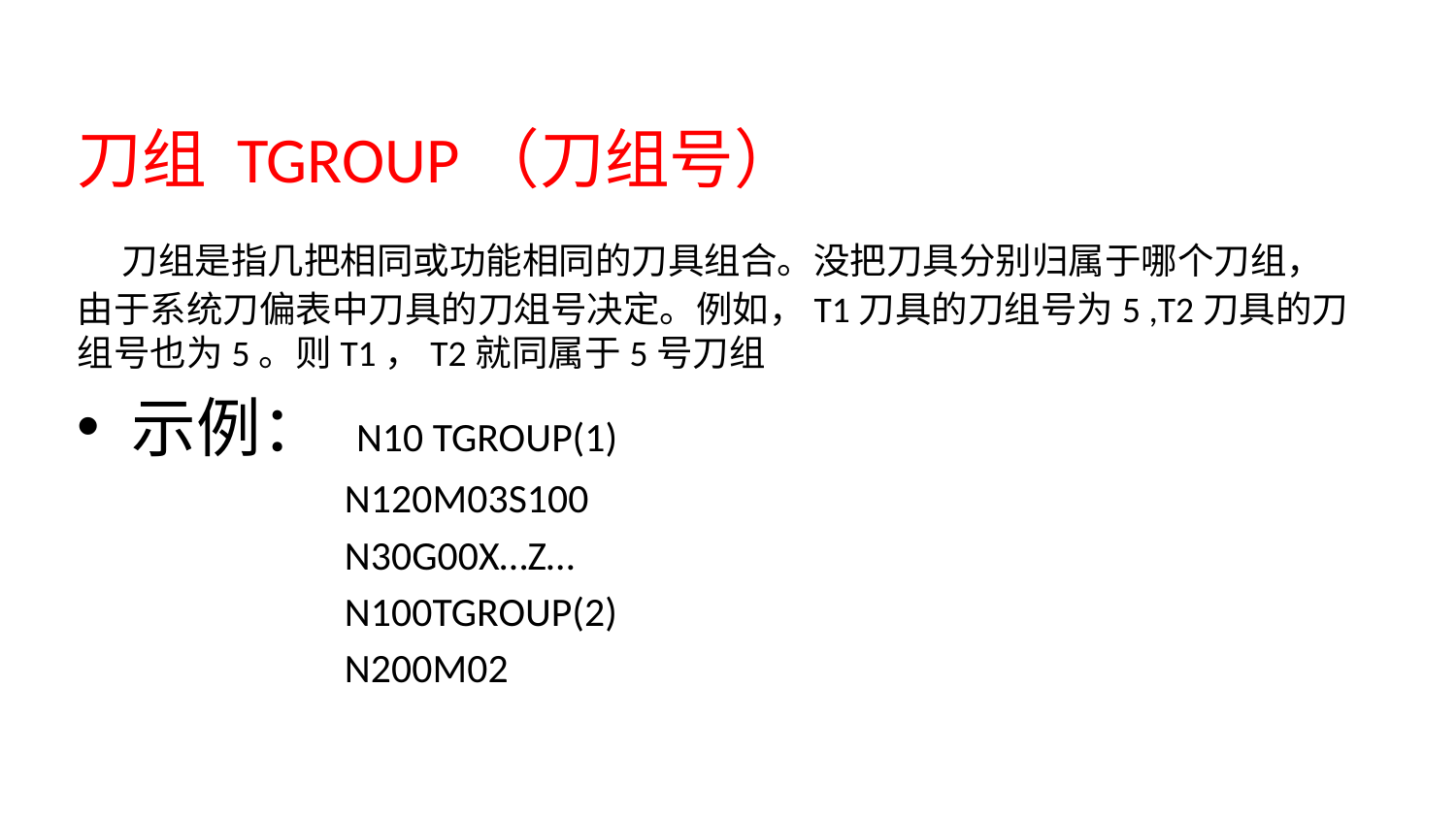

刀组 TGROUP（刀组号）
  刀组是指几把相同或功能相同的刀具组合。没把刀具分别归属于哪个刀组，由于系统刀偏表中刀具的刀俎号决定。例如，T1刀具的刀组号为5 ,T2刀具的刀组号也为5。则T1，T2就同属于5号刀组
示例： N10 TGROUP(1)
                             N120M03S100
                             N30G00X…Z…
                             N100TGROUP(2)
                             N200M02